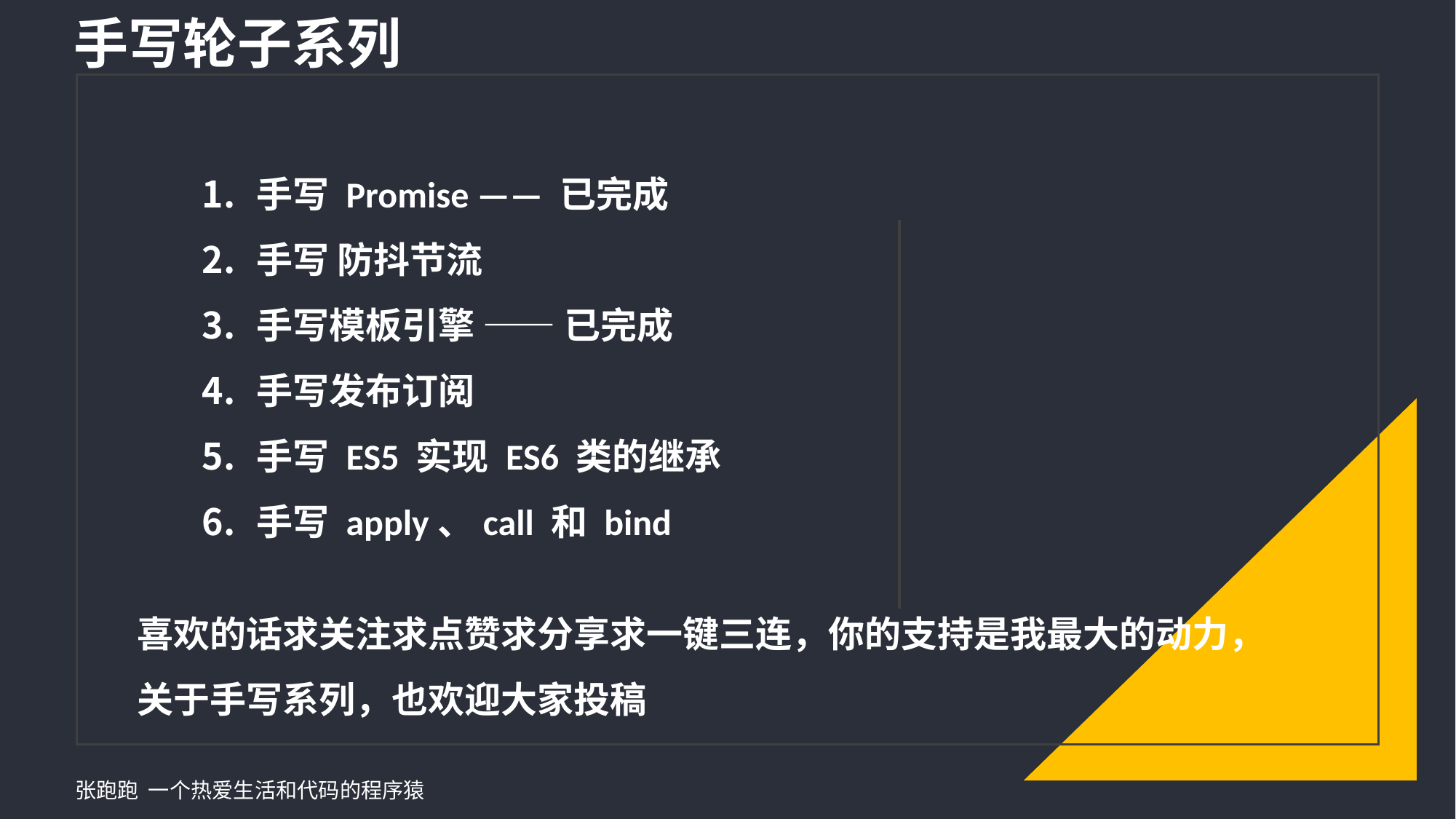

手写轮子系列

手写 Promise —— 已完成
手写 防抖节流
手写模板引擎 —— 已完成
手写发布订阅
手写 ES5 实现 ES6 类的继承
手写 apply、call 和 bind

喜欢的话求关注求点赞求分享求一键三连，你的支持是我最大的动力，
关于手写系列，也欢迎大家投稿
张跑跑  一个热爱生活和代码的程序猿